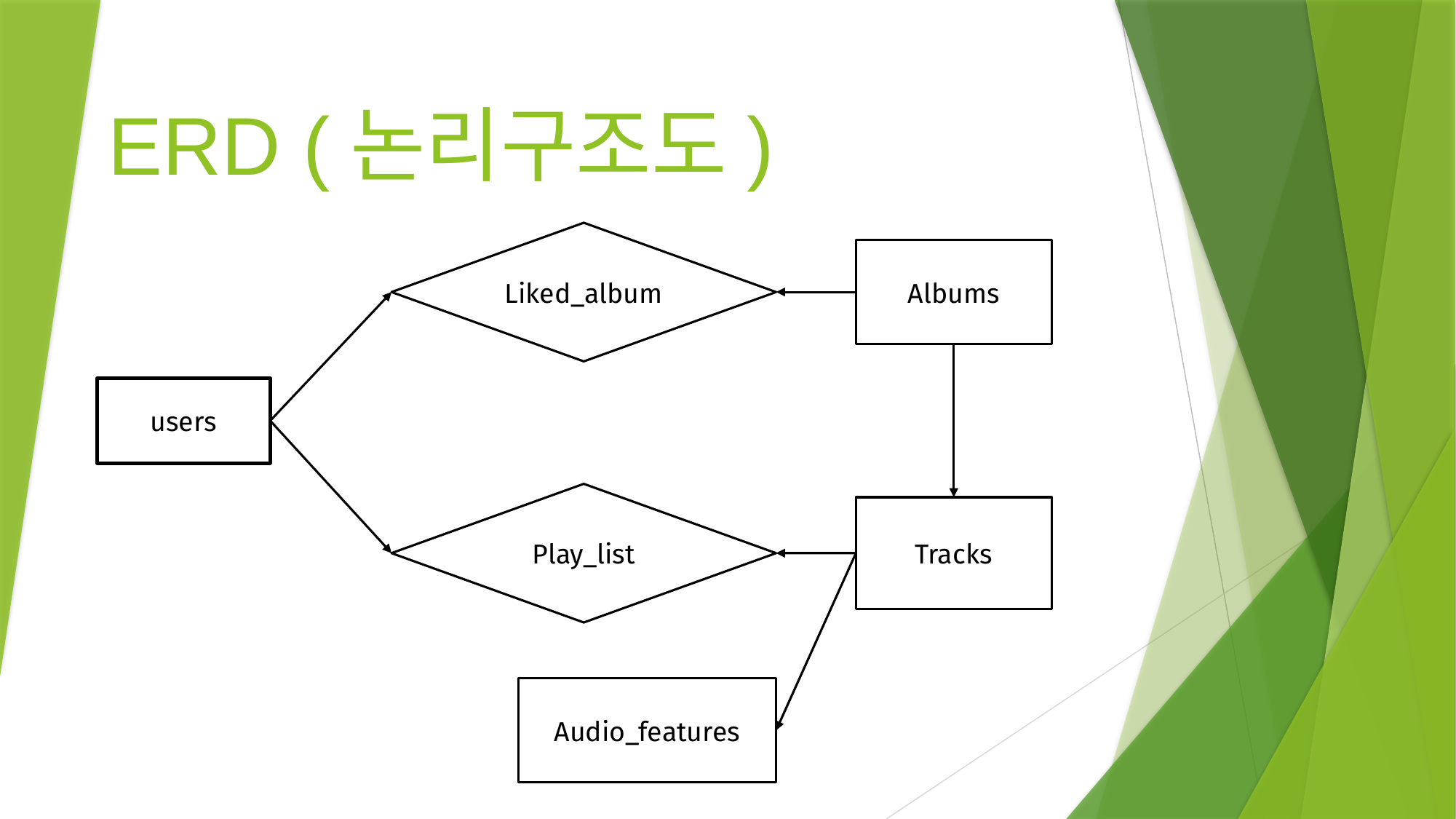

ERD (논리구조도)
Liked_album
Albums
users
Play_list
Tracks
Audio_features